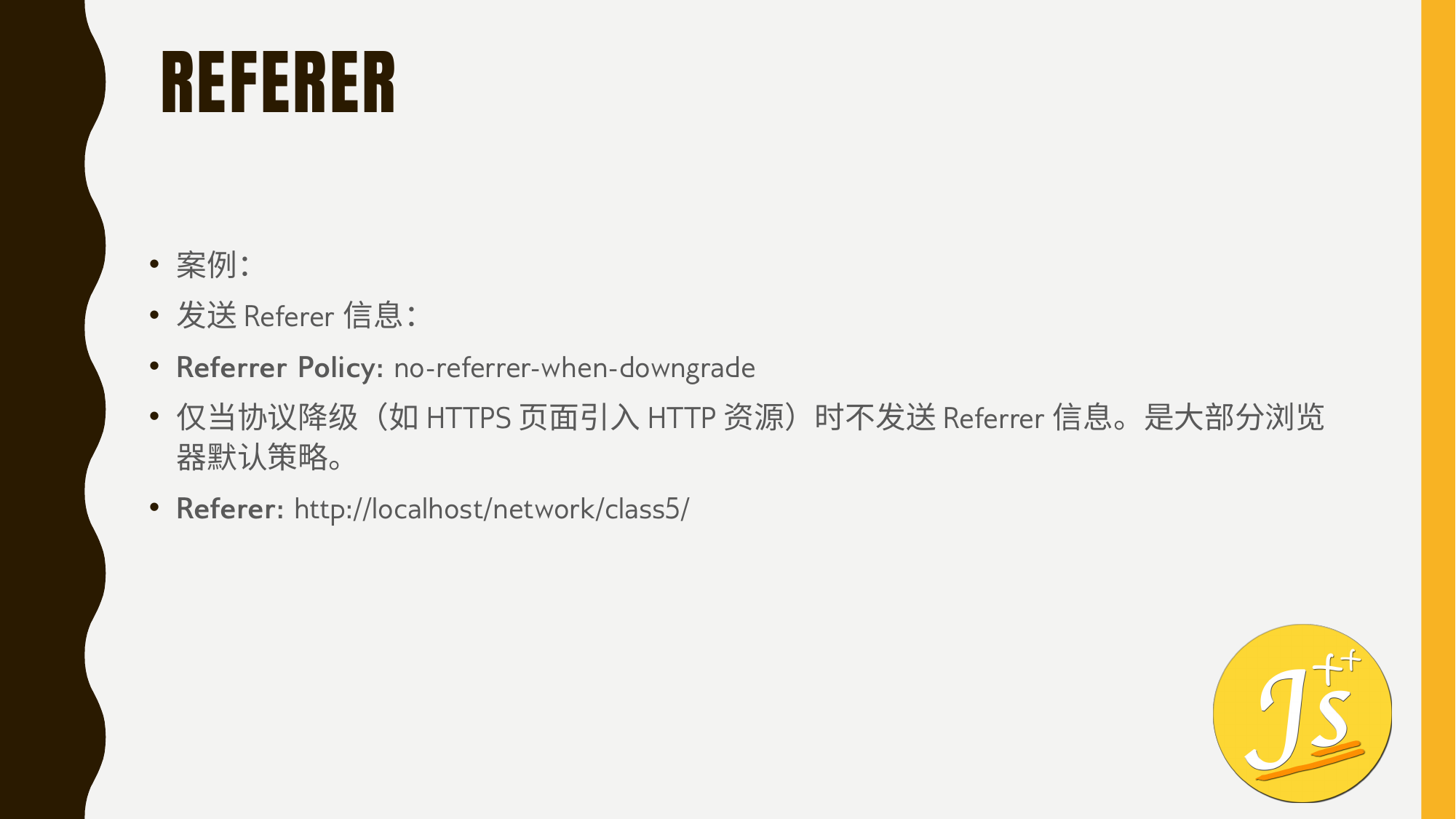

# referer
案例：
发送Referer信息：
Referrer Policy: no-referrer-when-downgrade
仅当协议降级（如HTTPS页面引入HTTP资源）时不发送Referrer信息。是大部分浏览器默认策略。
Referer: http://localhost/network/class5/